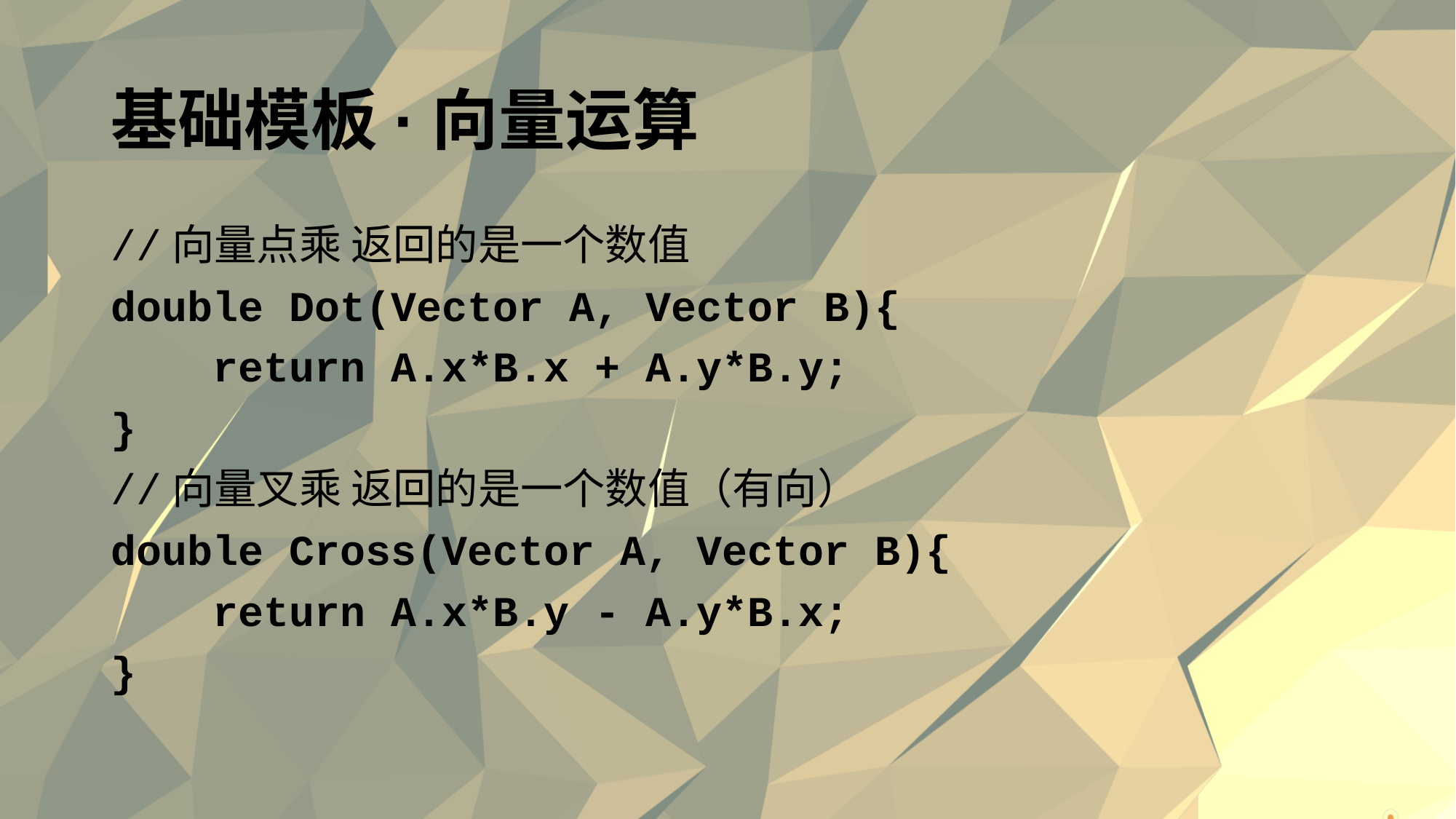

# 基础模板·向量运算
//向量点乘 返回的是一个数值
double Dot(Vector A, Vector B){
    return A.x*B.x + A.y*B.y;
}
//向量叉乘 返回的是一个数值（有向）
double Cross(Vector A, Vector B){
    return A.x*B.y - A.y*B.x;
}